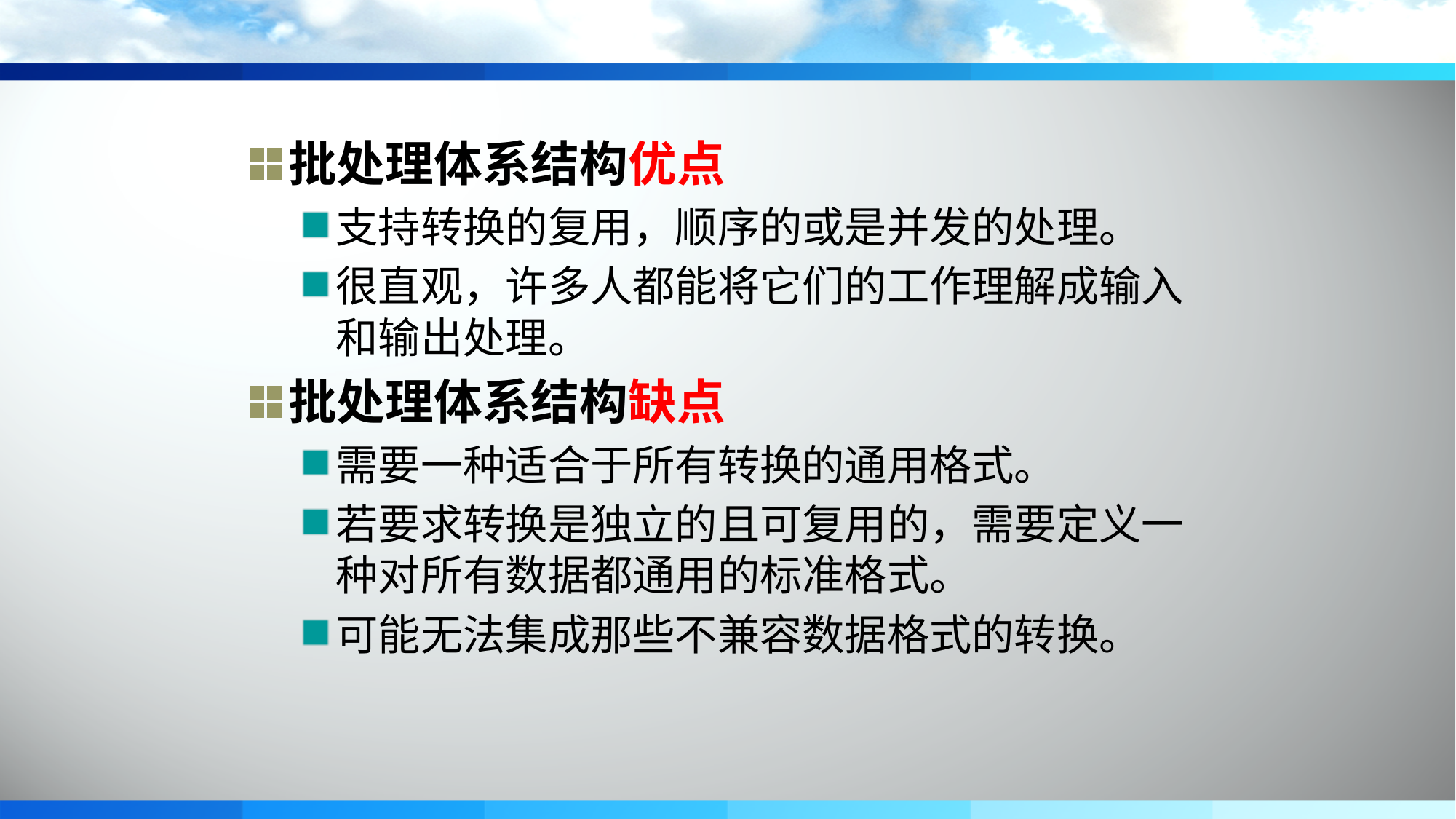

批处理体系结构优点
支持转换的复用，顺序的或是并发的处理。
很直观，许多人都能将它们的工作理解成输入和输出处理。
批处理体系结构缺点
需要一种适合于所有转换的通用格式。
若要求转换是独立的且可复用的，需要定义一种对所有数据都通用的标准格式。
可能无法集成那些不兼容数据格式的转换。